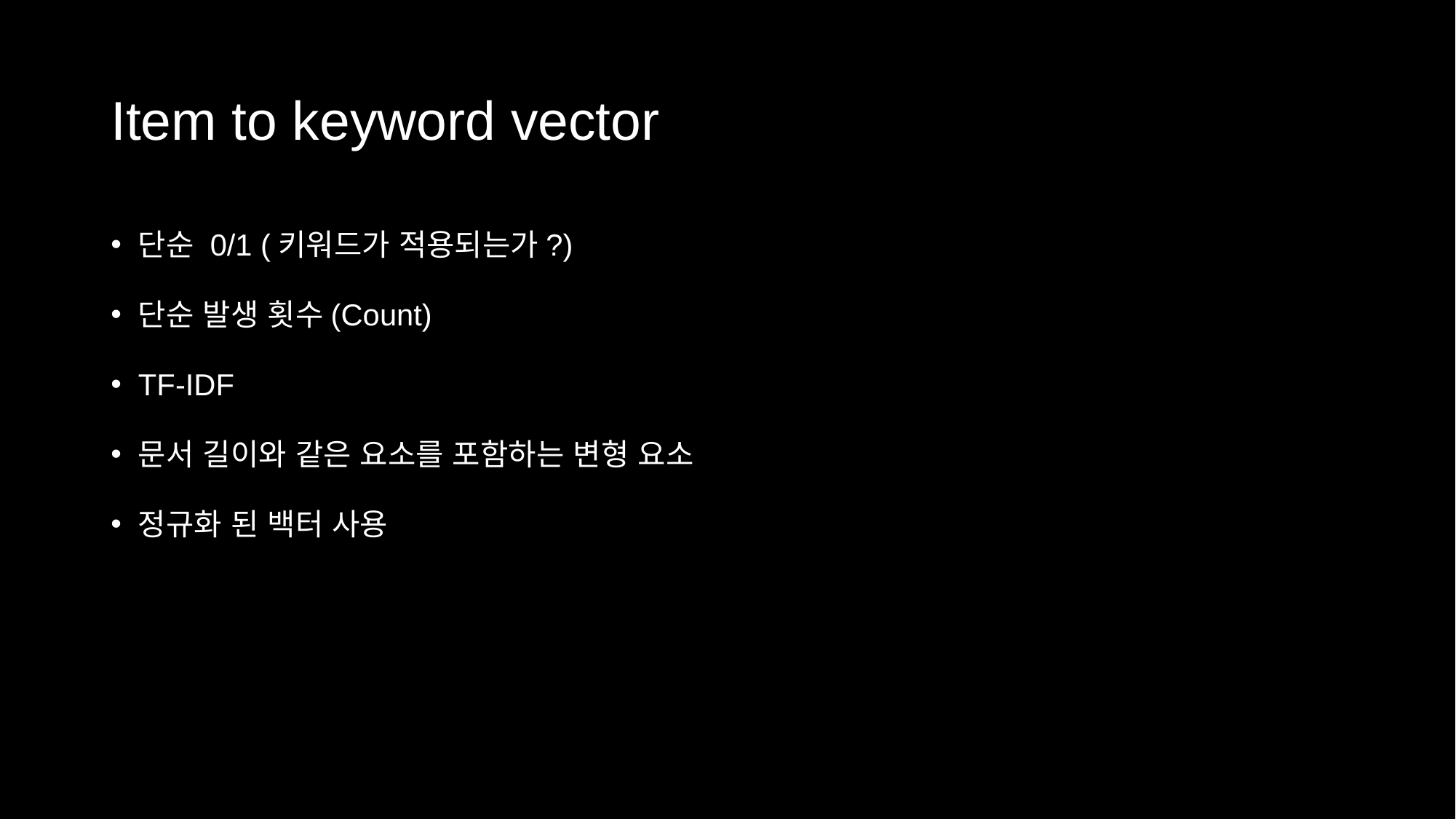

# Item to keyword vector
단순 0/1 (키워드가 적용되는가?)
단순 발생 횟수(Count)
TF-IDF
문서 길이와 같은 요소를 포함하는 변형 요소
정규화 된 백터 사용